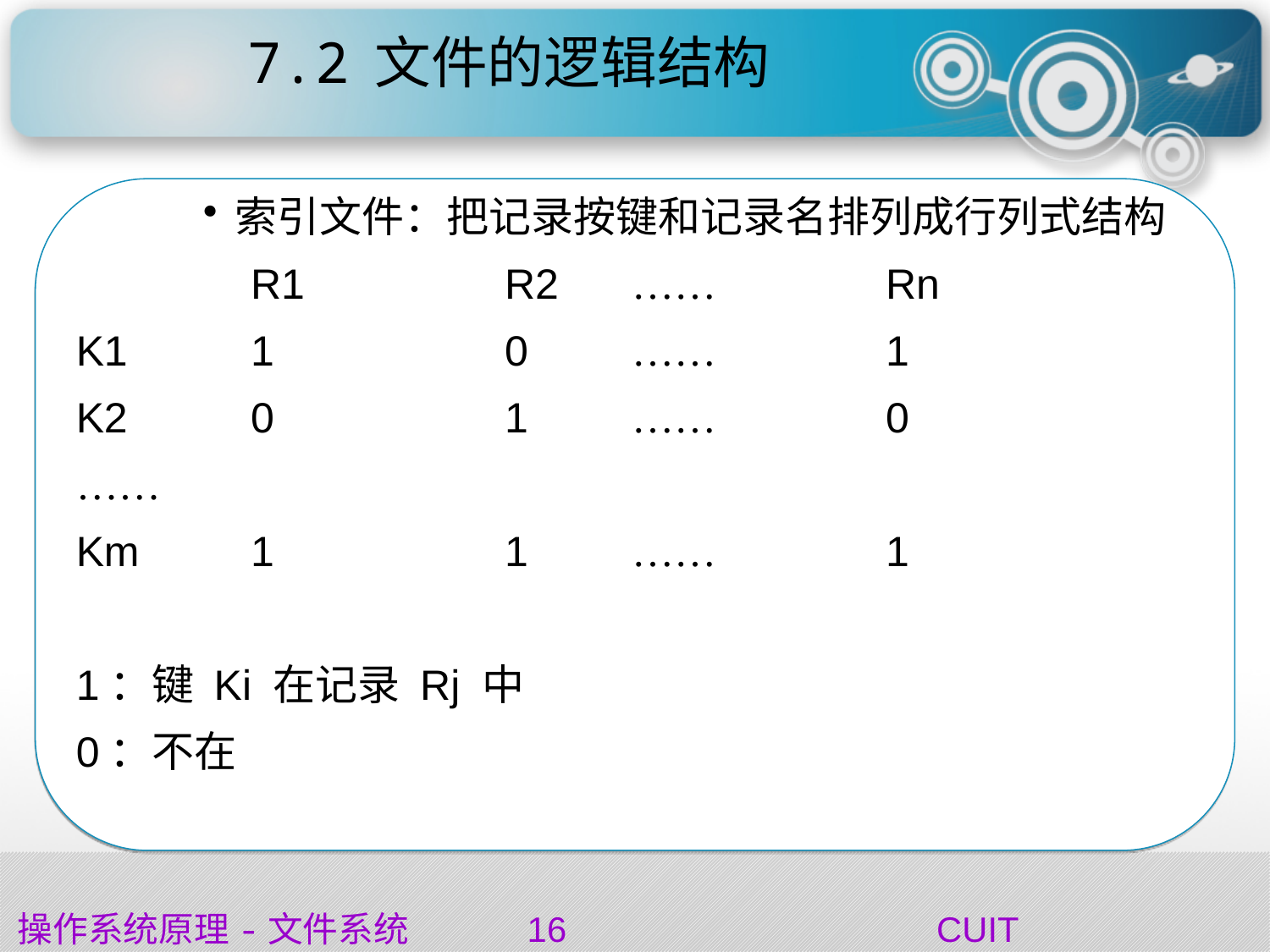

# 7.2	文件的逻辑结构
索引文件：把记录按键和记录名排列成行列式结构
		R1		R2	……		Rn
K1	1		0	……		1
K2	0		1	……		0
……
Km	1		1	……		1

1：键 Ki 在记录 Rj 中
0：不在